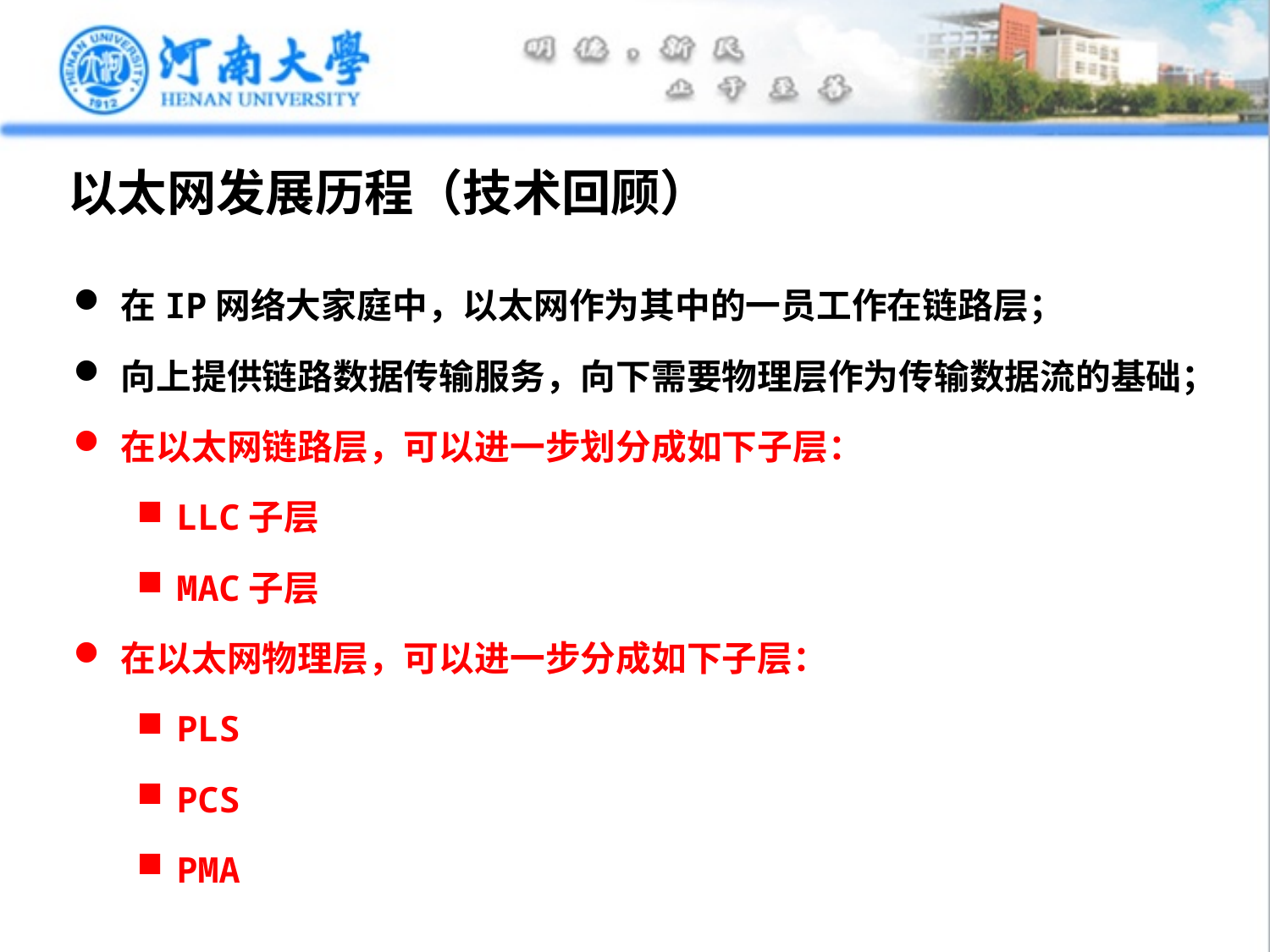

# 以太网发展历程（技术回顾）
在IP网络大家庭中，以太网作为其中的一员工作在链路层；
向上提供链路数据传输服务，向下需要物理层作为传输数据流的基础；
在以太网链路层，可以进一步划分成如下子层：
LLC子层
MAC子层
在以太网物理层，可以进一步分成如下子层：
PLS
PCS
PMA